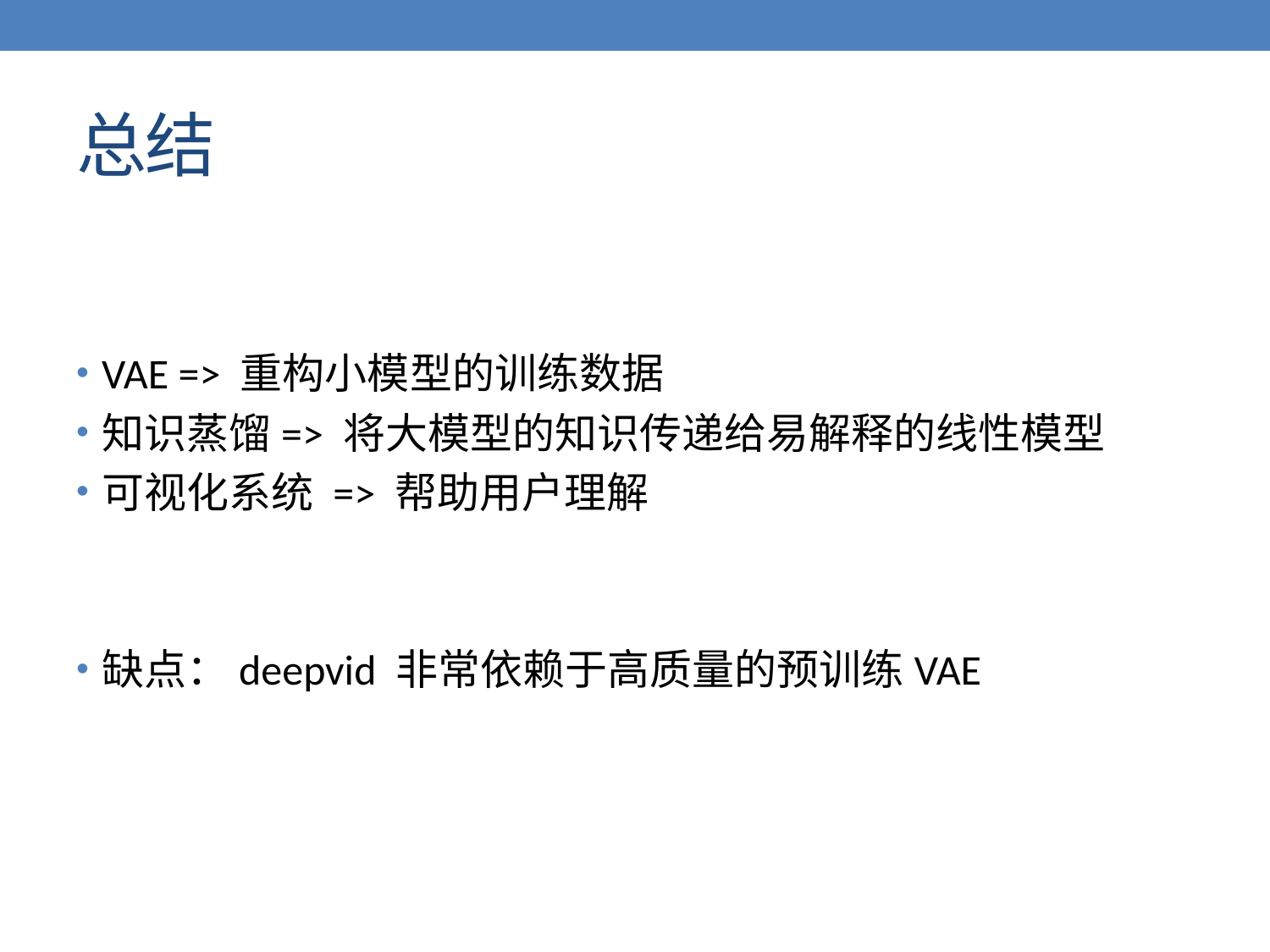

18
# 总结

VAE => 重构小模型的训练数据
知识蒸馏=> 将大模型的知识传递给易解释的线性模型
可视化系统 => 帮助用户理解

缺点：deepvid 非常依赖于高质量的预训练VAE